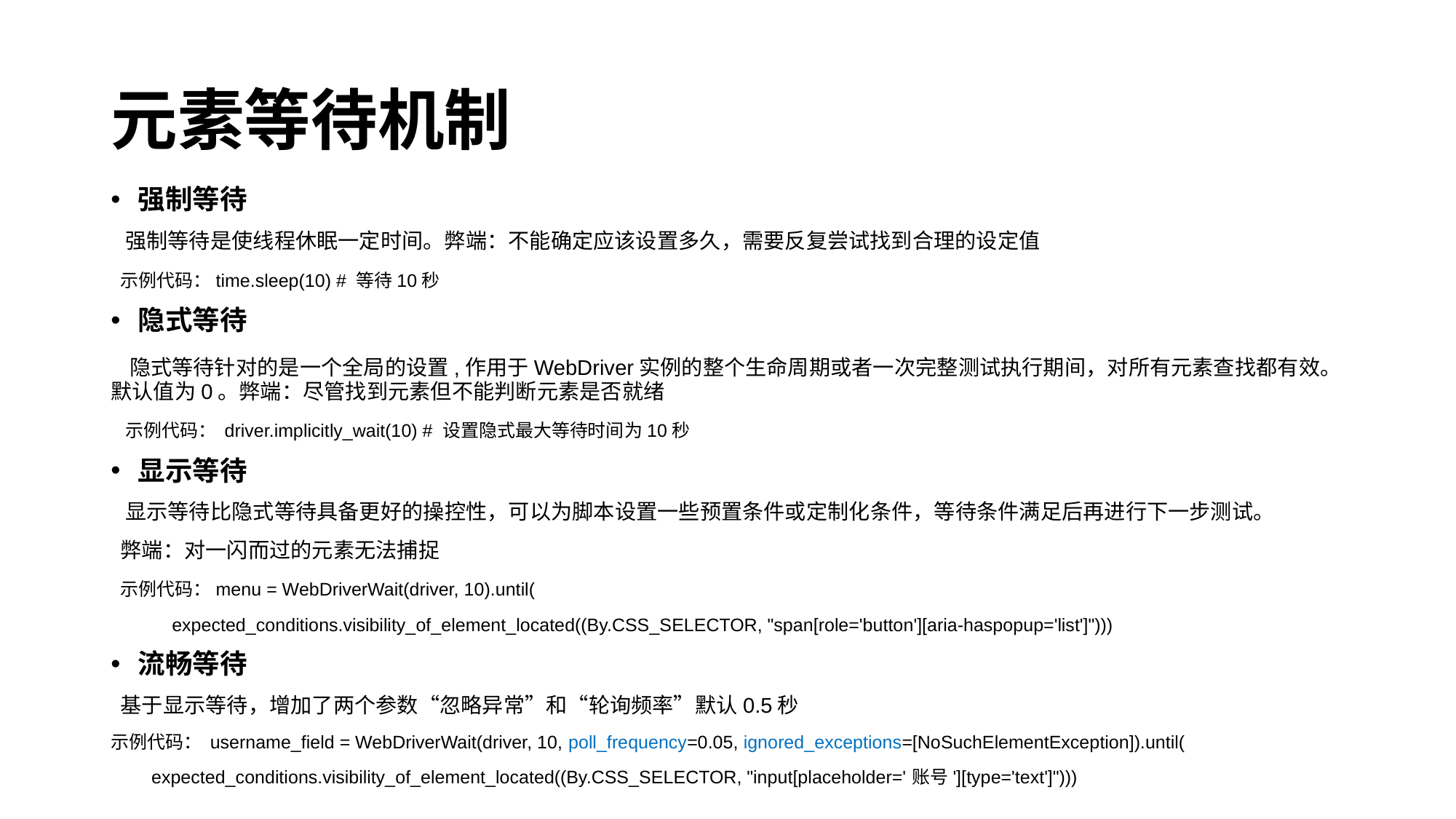

# 元素等待机制
强制等待
  强制等待是使线程休眠一定时间。弊端：不能确定应该设置多久，需要反复尝试找到合理的设定值
 示例代码：time.sleep(10) # 等待10秒
隐式等待
  隐式等待针对的是一个全局的设置,作用于WebDriver实例的整个生命周期或者一次完整测试执行期间，对所有元素查找都有效。默认值为0。弊端：尽管找到元素但不能判断元素是否就绪
  示例代码： driver.implicitly_wait(10) # 设置隐式最大等待时间为10秒
显示等待
  显示等待比隐式等待具备更好的操控性，可以为脚本设置一些预置条件或定制化条件，等待条件满足后再进行下一步测试。
 弊端：对一闪而过的元素无法捕捉
 示例代码：menu = WebDriverWait(driver, 10).until(
            expected_conditions.visibility_of_element_located((By.CSS_SELECTOR, "span[role='button'][aria-haspopup='list']")))
流畅等待
 基于显示等待，增加了两个参数“忽略异常”和“轮询频率”默认0.5秒
示例代码： username_field = WebDriverWait(driver, 10, poll_frequency=0.05, ignored_exceptions=[NoSuchElementException]).until(
        expected_conditions.visibility_of_element_located((By.CSS_SELECTOR, "input[placeholder='账号'][type='text']")))